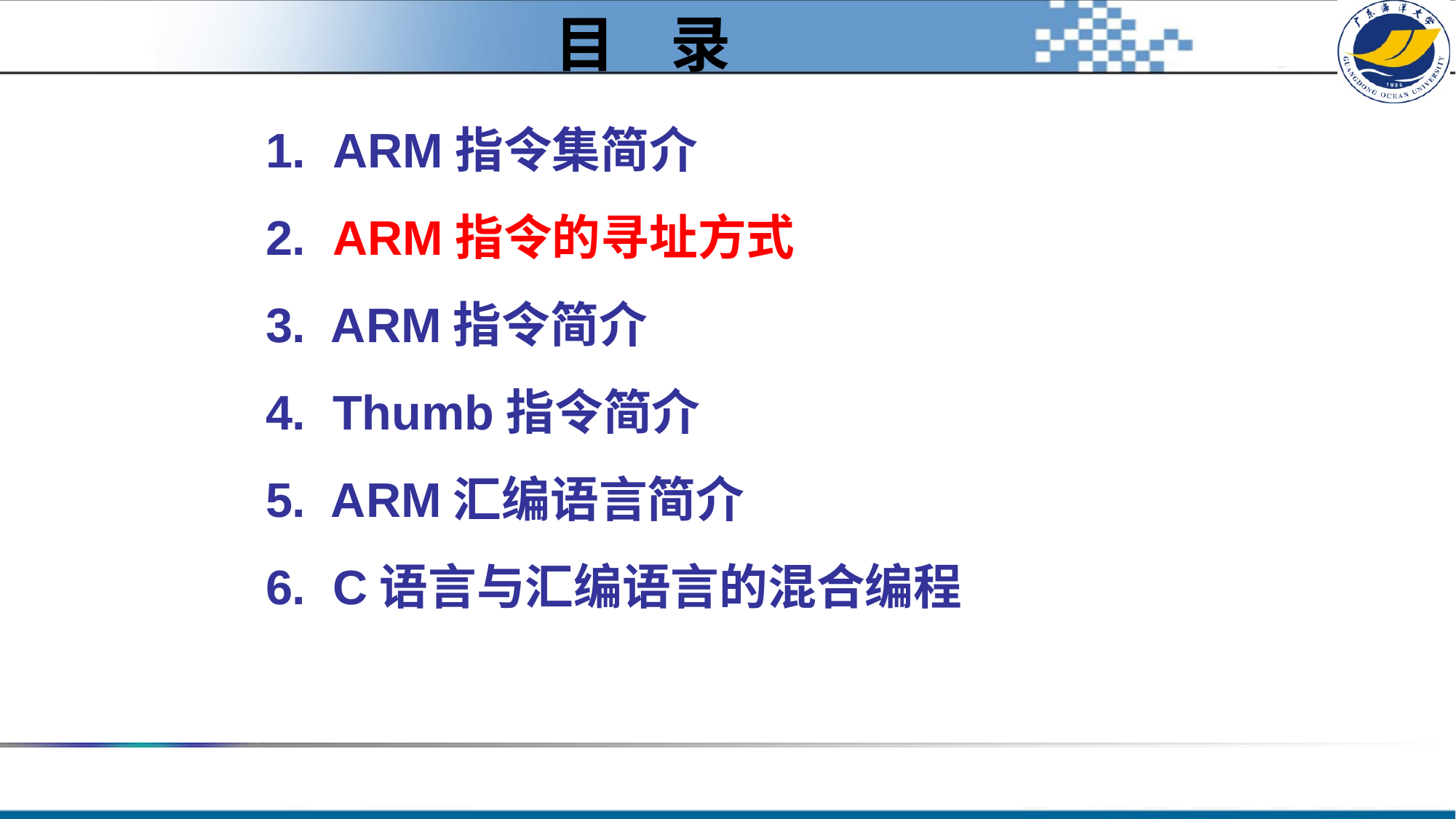

目    录
1.  ARM指令集简介
2.  ARM指令的寻址方式
3.  ARM指令简介
4.  Thumb指令简介
5.  ARM汇编语言简介
6.  C语言与汇编语言的混合编程
12